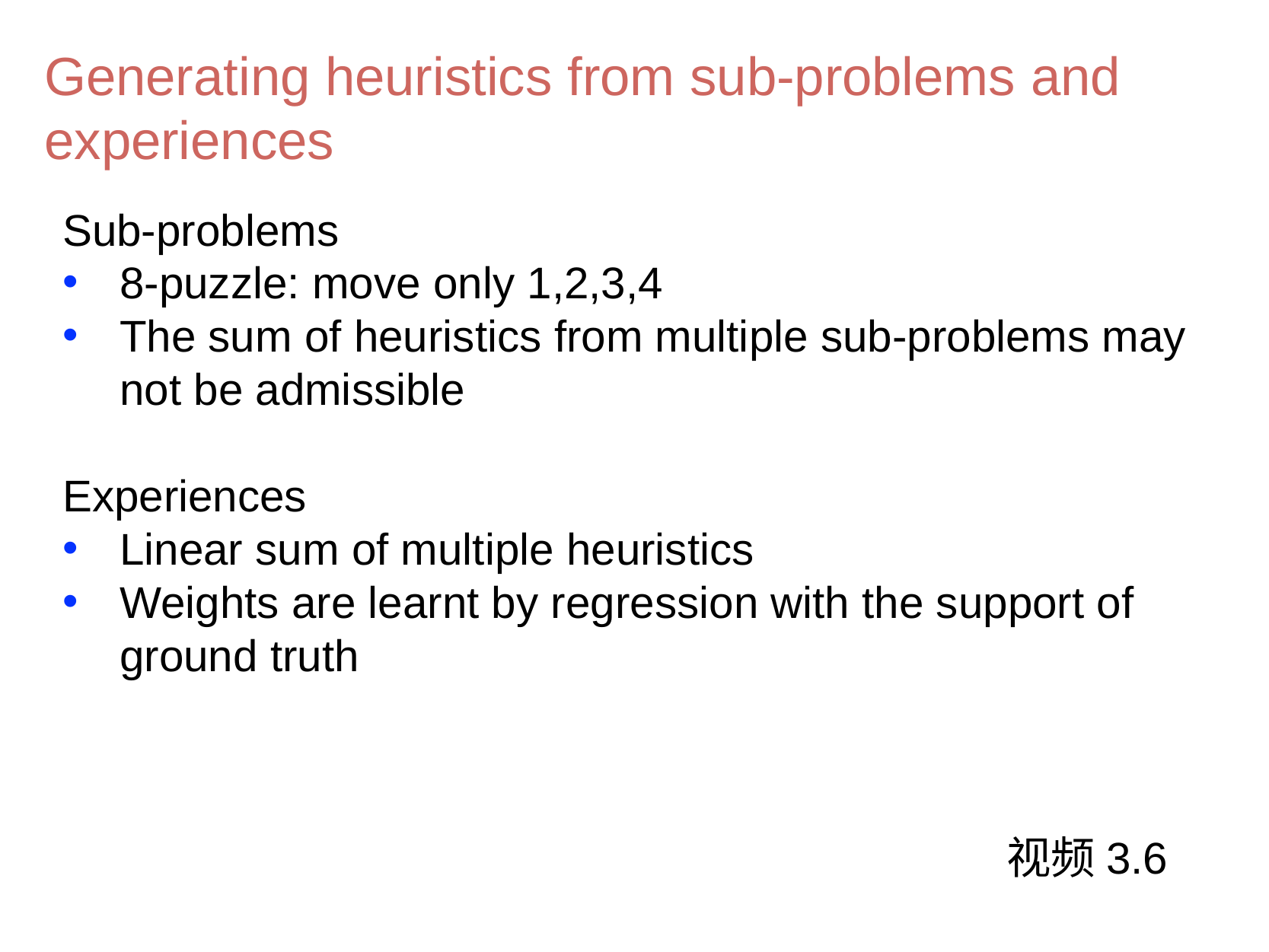

Generating heuristics from sub-problems and experiences
Sub-problems
8-puzzle: move only 1,2,3,4
The sum of heuristics from multiple sub-problems may not be admissible

Experiences
Linear sum of multiple heuristics
Weights are learnt by regression with the support of ground truth

视频3.6